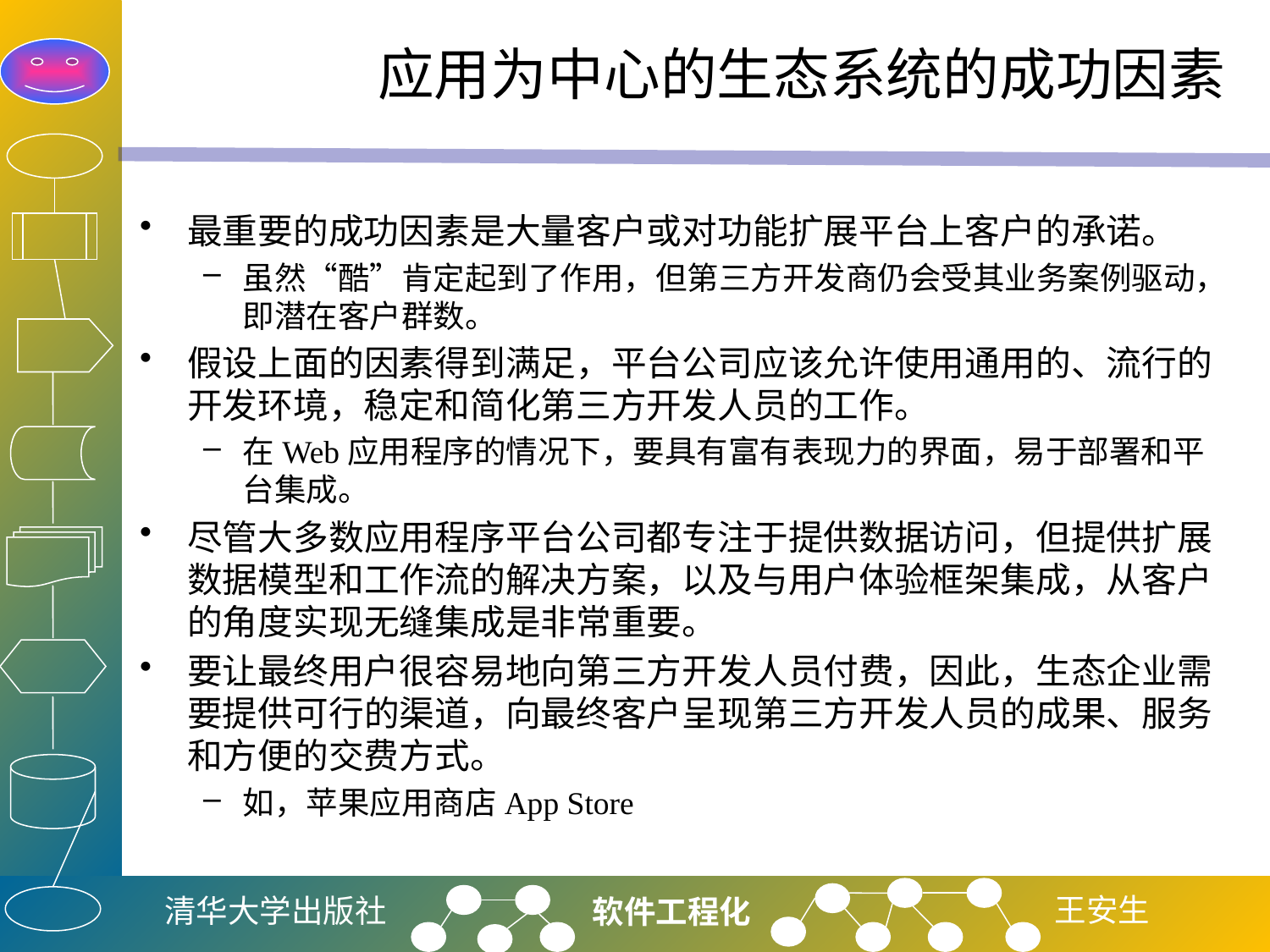

# 应用为中心的生态系统的成功因素
最重要的成功因素是大量客户或对功能扩展平台上客户的承诺。
虽然“酷”肯定起到了作用，但第三方开发商仍会受其业务案例驱动，即潜在客户群数。
假设上面的因素得到满足，平台公司应该允许使用通用的、流行的开发环境，稳定和简化第三方开发人员的工作。
在Web应用程序的情况下，要具有富有表现力的界面，易于部署和平台集成。
尽管大多数应用程序平台公司都专注于提供数据访问，但提供扩展数据模型和工作流的解决方案，以及与用户体验框架集成，从客户的角度实现无缝集成是非常重要。
要让最终用户很容易地向第三方开发人员付费，因此，生态企业需要提供可行的渠道，向最终客户呈现第三方开发人员的成果、服务和方便的交费方式。
如，苹果应用商店App Store